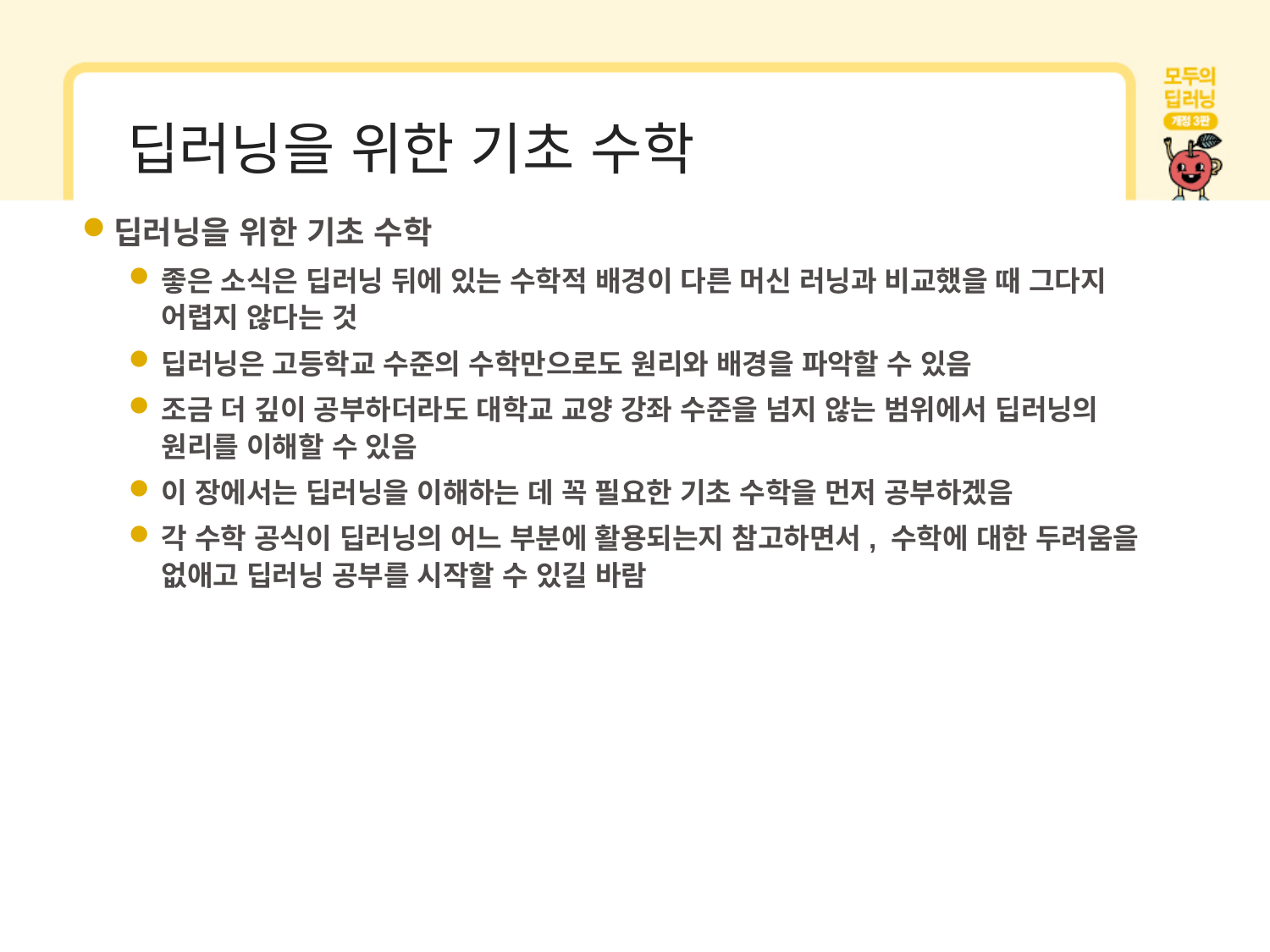

# 딥러닝을 위한 기초 수학
딥러닝을 위한 기초 수학
좋은 소식은 딥러닝 뒤에 있는 수학적 배경이 다른 머신 러닝과 비교했을 때 그다지 어렵지 않다는 것
딥러닝은 고등학교 수준의 수학만으로도 원리와 배경을 파악할 수 있음
조금 더 깊이 공부하더라도 대학교 교양 강좌 수준을 넘지 않는 범위에서 딥러닝의 원리를 이해할 수 있음
이 장에서는 딥러닝을 이해하는 데 꼭 필요한 기초 수학을 먼저 공부하겠음
각 수학 공식이 딥러닝의 어느 부분에 활용되는지 참고하면서, 수학에 대한 두려움을 없애고 딥러닝 공부를 시작할 수 있길 바람